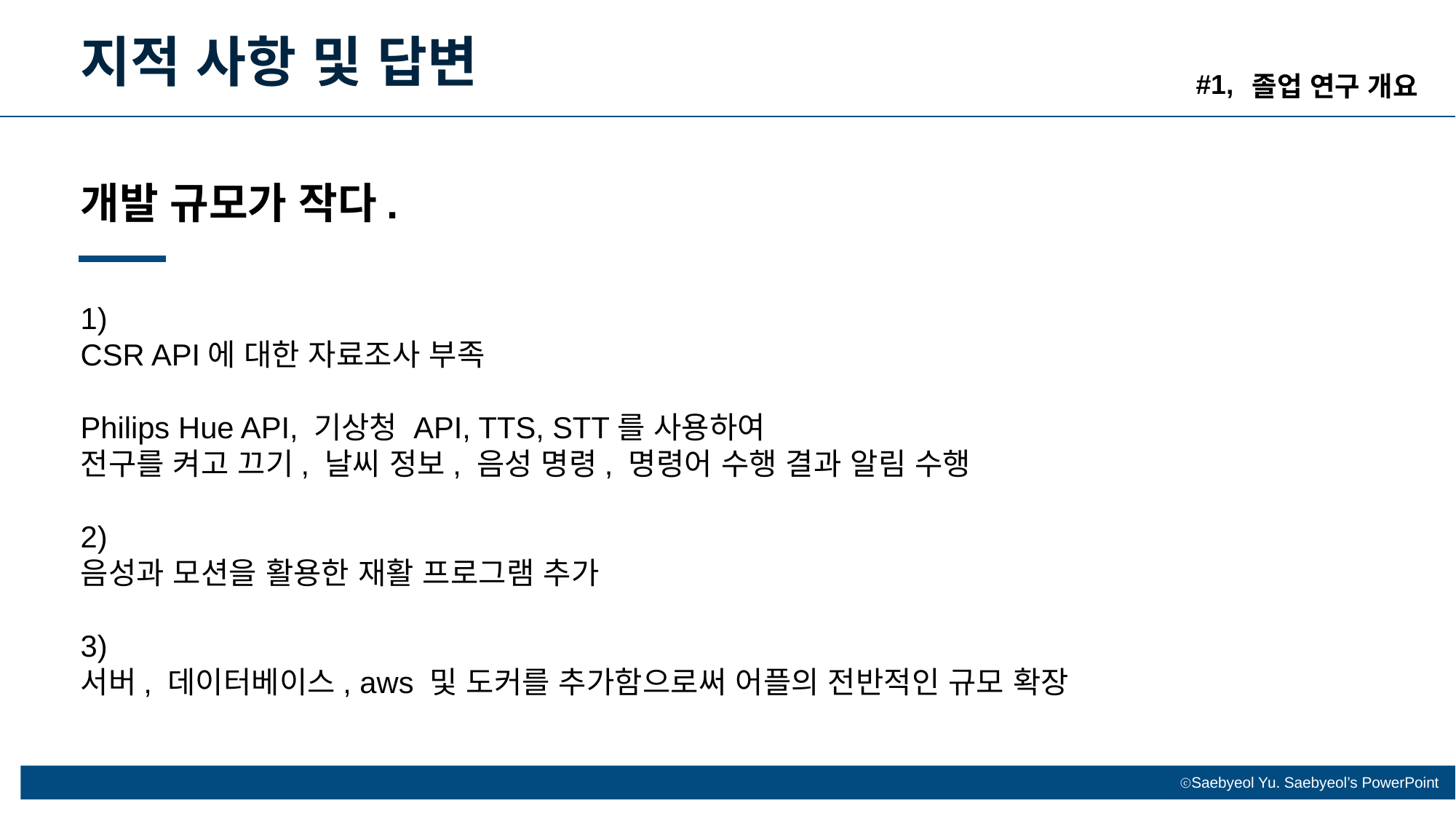

지적 사항 및 답변
#1,
졸업 연구 개요
개발 규모가 작다.
1)
CSR API에 대한 자료조사 부족

Philips Hue API, 기상청 API, TTS, STT를 사용하여
전구를 켜고 끄기, 날씨 정보, 음성 명령, 명령어 수행 결과 알림 수행

2)
음성과 모션을 활용한 재활 프로그램 추가

3)
서버, 데이터베이스, aws 및 도커를 추가함으로써 어플의 전반적인 규모 확장